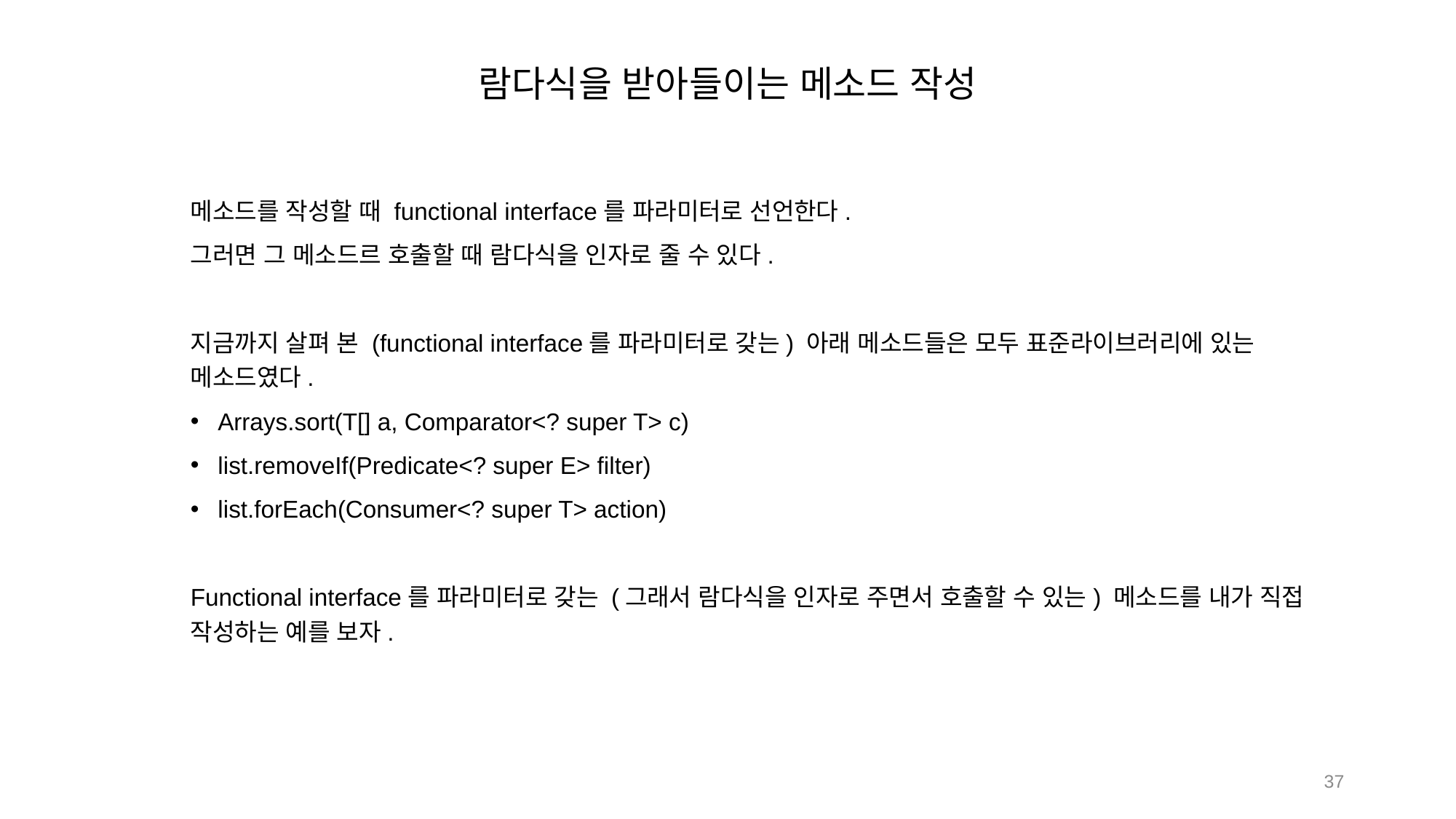

# 람다식을 받아들이는 메소드 작성
메소드를 작성할 때 functional interface를 파라미터로 선언한다.
그러면 그 메소드르 호출할 때 람다식을 인자로 줄 수 있다.

지금까지 살펴 본 (functional interface를 파라미터로 갖는) 아래 메소드들은 모두 표준라이브러리에 있는 메소드였다.
Arrays.sort(T[] a, Comparator<? super T> c)
list.removeIf(Predicate<? super E> filter)
list.forEach(Consumer<? super T> action)

Functional interface를 파라미터로 갖는 (그래서 람다식을 인자로 주면서 호출할 수 있는) 메소드를 내가 직접 작성하는 예를 보자.

37